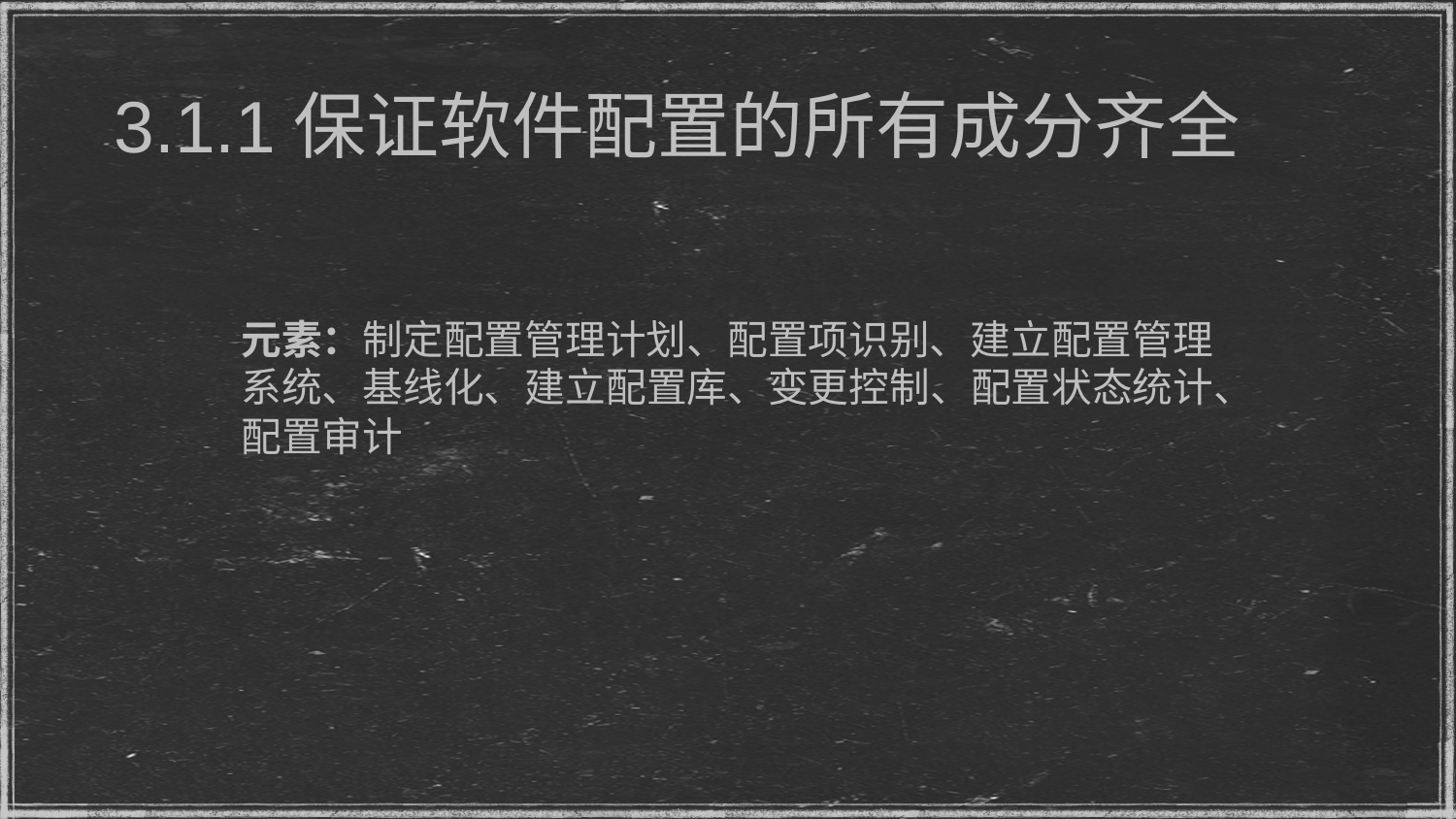

3.1.1保证软件配置的所有成分齐全
元素：制定配置管理计划、配置项识别、建立配置管理系统、基线化、建立配置库、变更控制、配置状态统计、配置审计